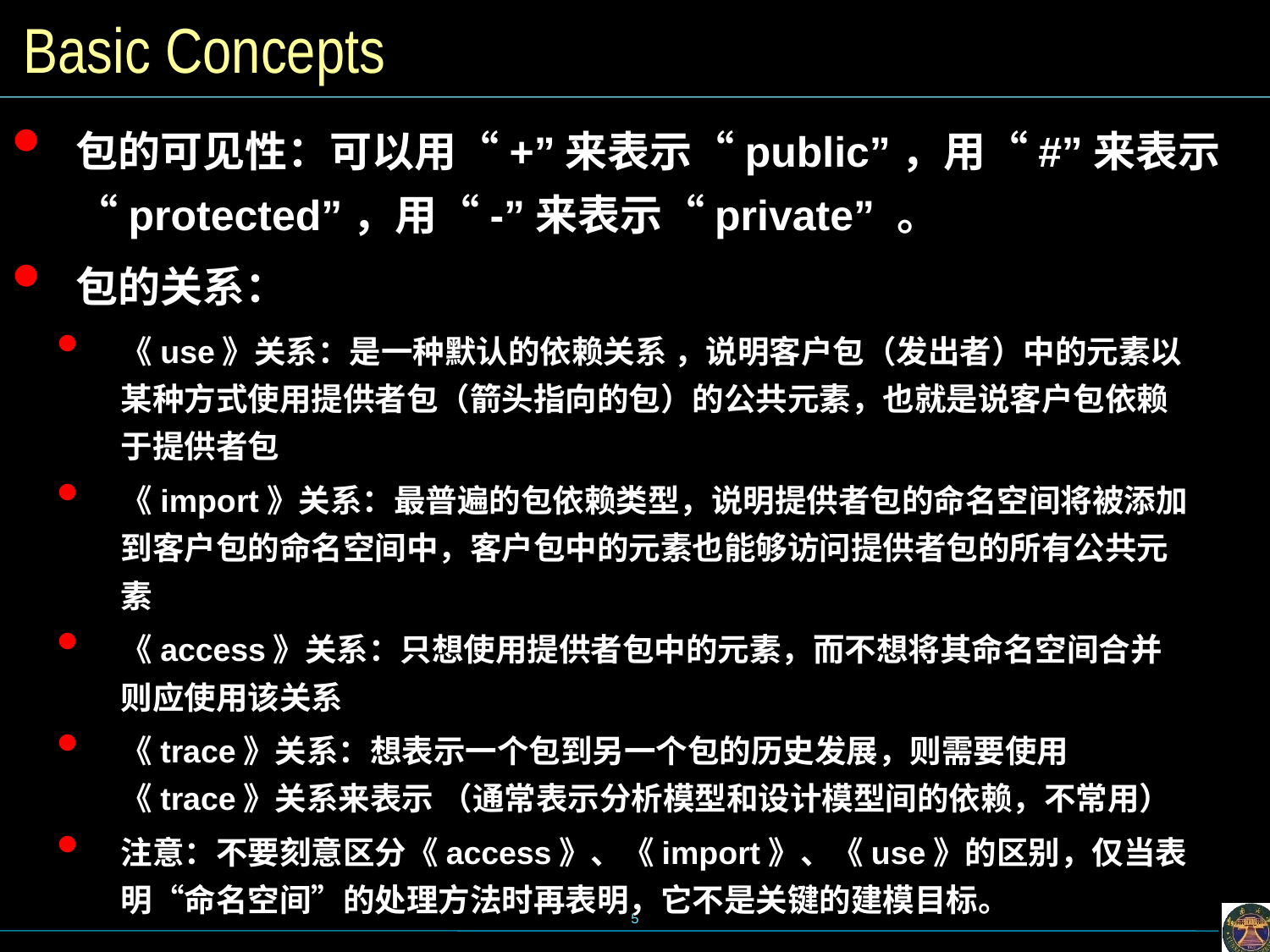

# Basic Concepts
包的可见性：可以用“+”来表示“public”，用“#”来表示“protected”，用“-”来表示“private” 。
包的关系：
《use》关系：是一种默认的依赖关系 ，说明客户包（发出者）中的元素以某种方式使用提供者包（箭头指向的包）的公共元素，也就是说客户包依赖于提供者包
《import》关系：最普遍的包依赖类型，说明提供者包的命名空间将被添加到客户包的命名空间中，客户包中的元素也能够访问提供者包的所有公共元素
《access》关系：只想使用提供者包中的元素，而不想将其命名空间合并则应使用该关系
《trace》关系：想表示一个包到另一个包的历史发展，则需要使用《trace》关系来表示 （通常表示分析模型和设计模型间的依赖，不常用）
注意：不要刻意区分《access》、《import》、《use》的区别，仅当表明“命名空间”的处理方法时再表明，它不是关键的建模目标。